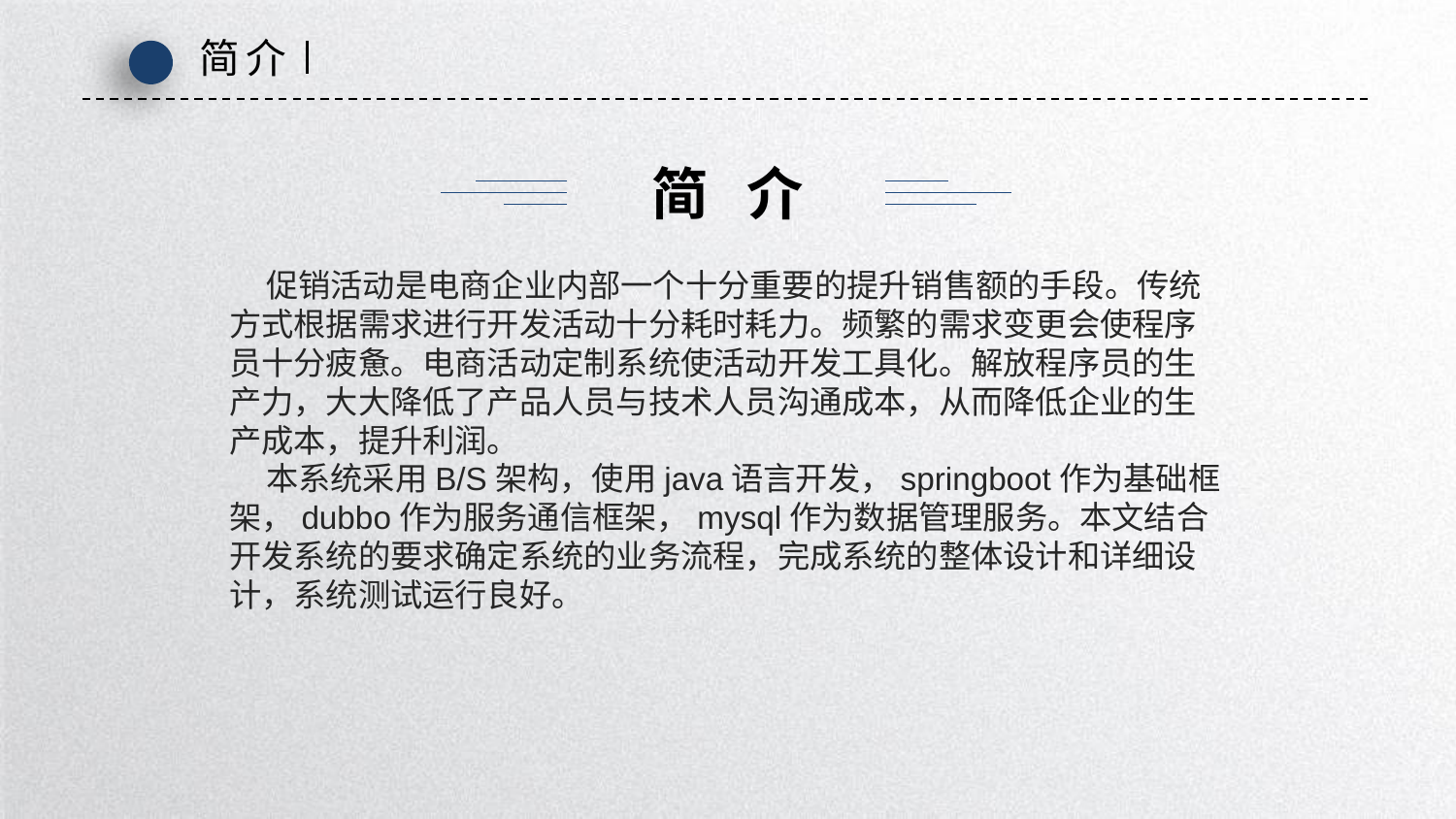

简介

简   介

    促销活动是电商企业内部一个十分重要的提升销售额的手段。传统方式根据需求进行开发活动十分耗时耗力。频繁的需求变更会使程序员十分疲惫。电商活动定制系统使活动开发工具化。解放程序员的生产力，大大降低了产品人员与技术人员沟通成本，从而降低企业的生产成本，提升利润。
    本系统采用B/S架构，使用java语言开发，springboot作为基础框架，dubbo作为服务通信框架，mysql作为数据管理服务。本文结合开发系统的要求确定系统的业务流程，完成系统的整体设计和详细设计，系统测试运行良好。